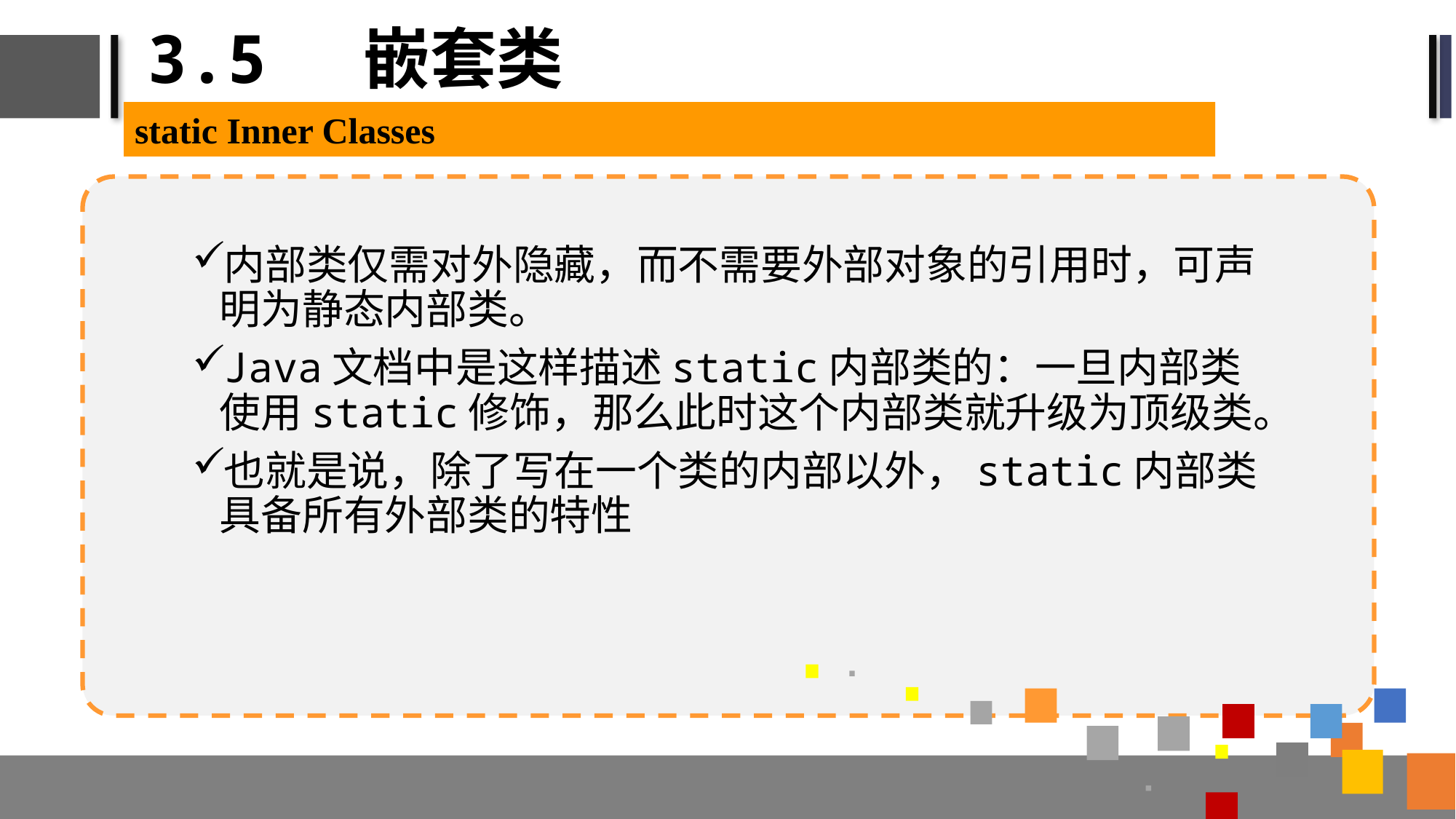

# 3.5  嵌套类
static Inner Classes

内部类仅需对外隐藏，而不需要外部对象的引用时，可声明为静态内部类。
Java文档中是这样描述static内部类的：一旦内部类使用static修饰，那么此时这个内部类就升级为顶级类。
也就是说，除了写在一个类的内部以外，static内部类具备所有外部类的特性